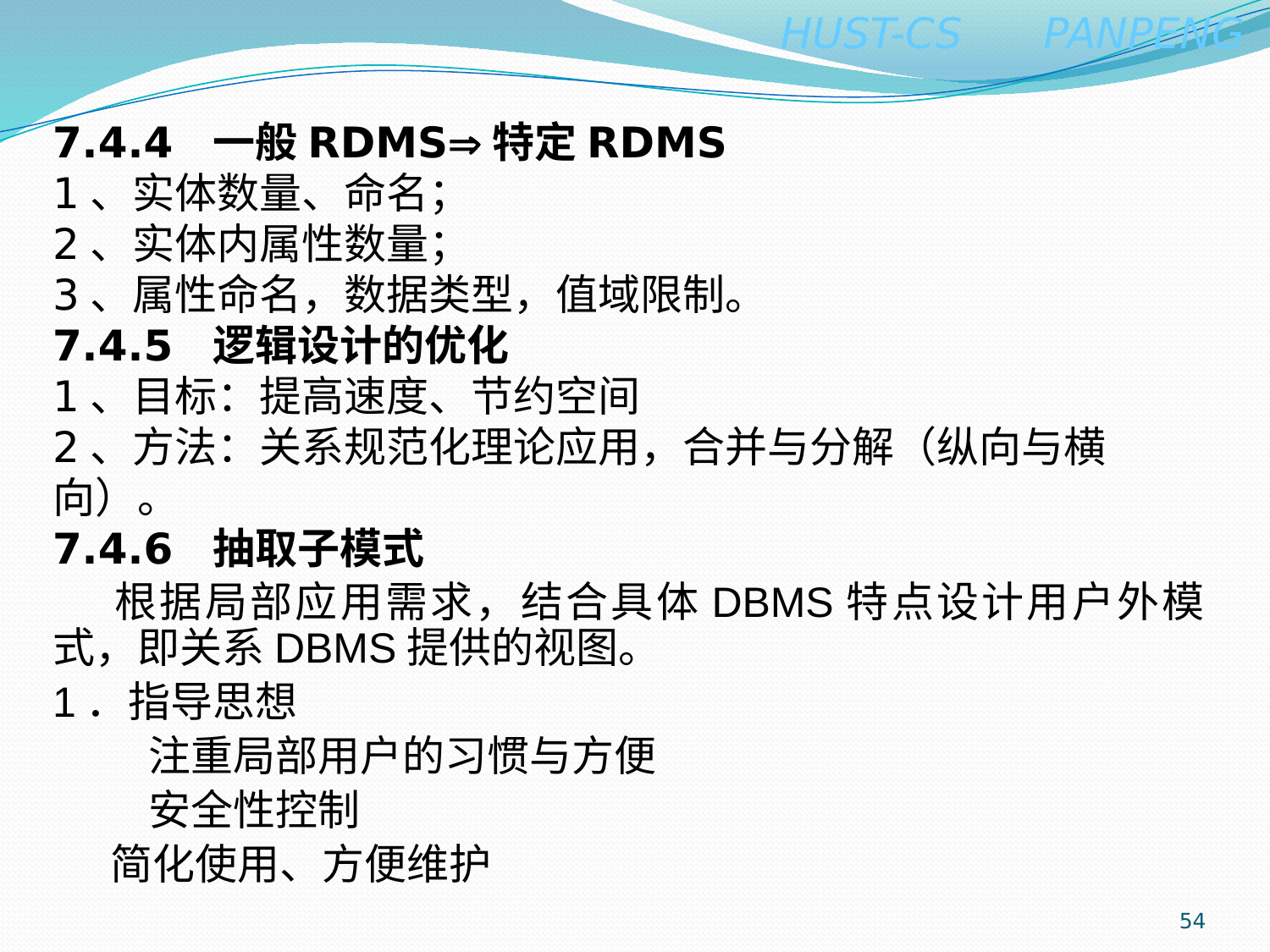

7.4.4  一般RDMS⇒特定RDMS
1、实体数量、命名；
2、实体内属性数量；
3、属性命名，数据类型，值域限制。
7.4.5  逻辑设计的优化
1、目标：提高速度、节约空间
2、方法：关系规范化理论应用，合并与分解（纵向与横向）。
7.4.6  抽取子模式
    根据局部应用需求，结合具体DBMS特点设计用户外模式，即关系DBMS提供的视图。
1．指导思想
         注重局部用户的习惯与方便
         安全性控制
     简化使用、方便维护

54